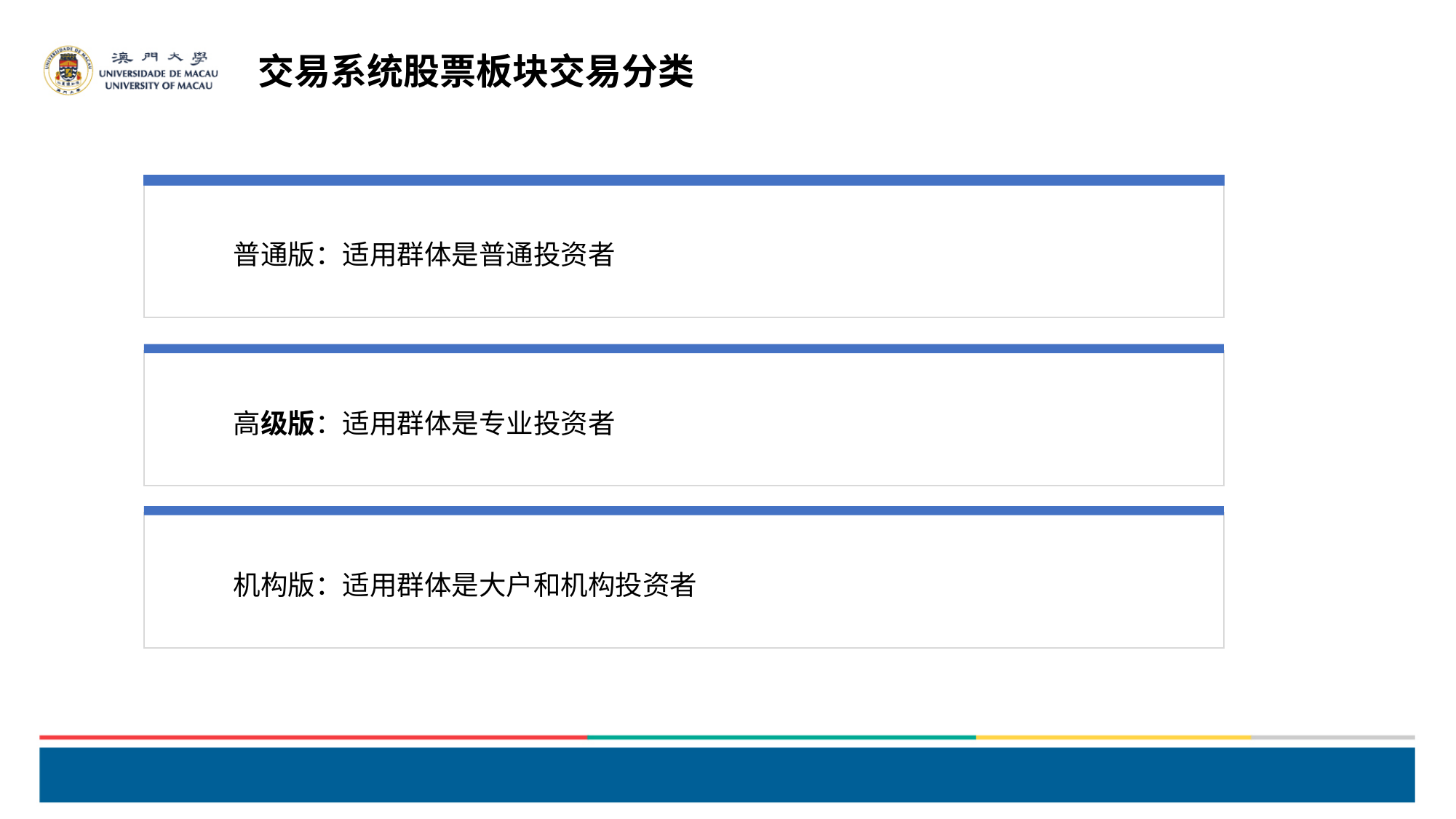

交易系统股票板块交易分类

普通版：适用群体是普通投资者

高级版：适用群体是专业投资者

机构版：适用群体是大户和机构投资者